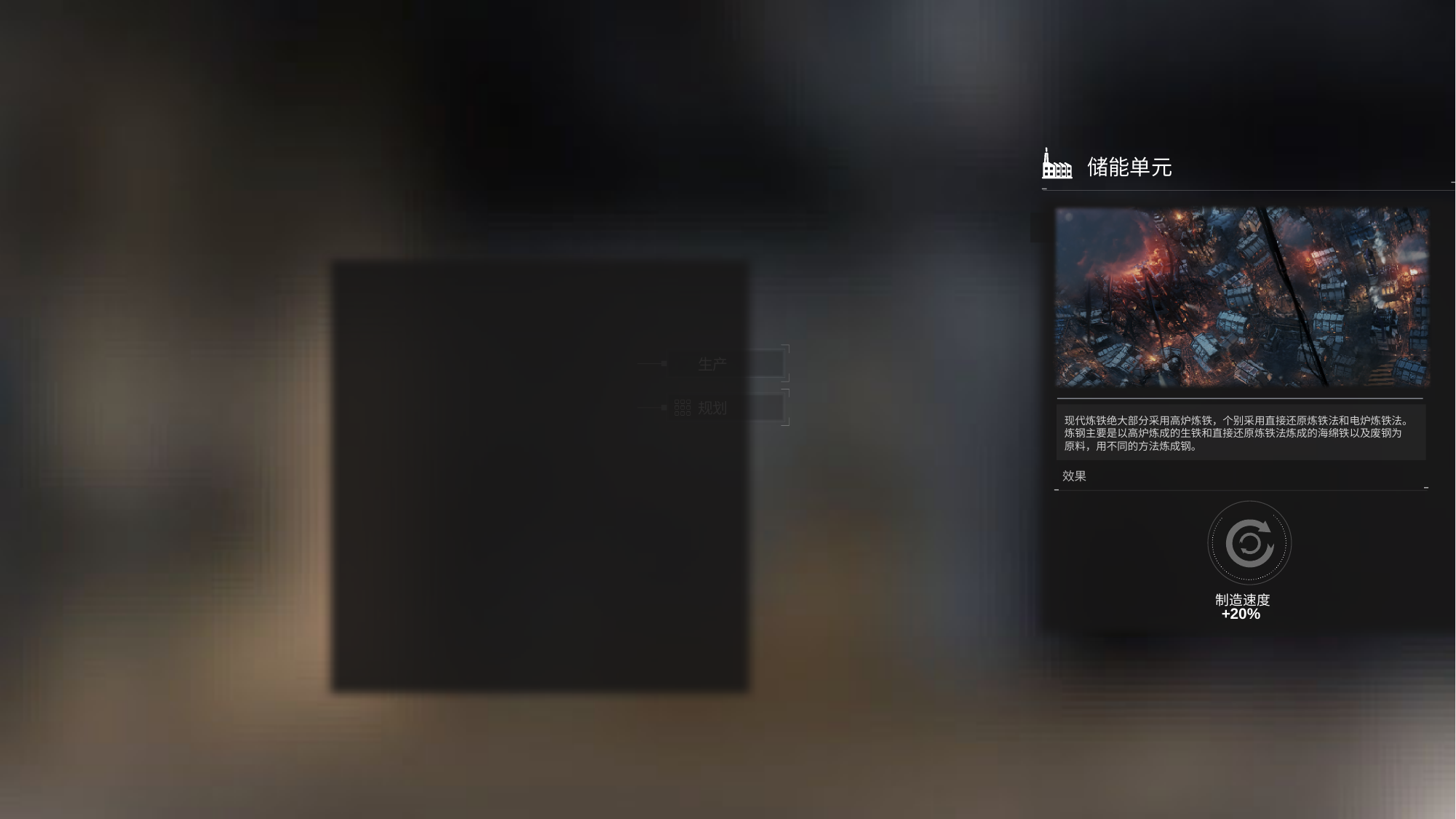

储能单元

生产

规划

现代炼铁绝大部分采用高炉炼铁，个别采用直接还原炼铁法和电炉炼铁法。
炼钢主要是以高炉炼成的生铁和直接还原炼铁法炼成的海绵铁以及废钢为原料，用不同的方法炼成钢。
效果

制造速度
+20%